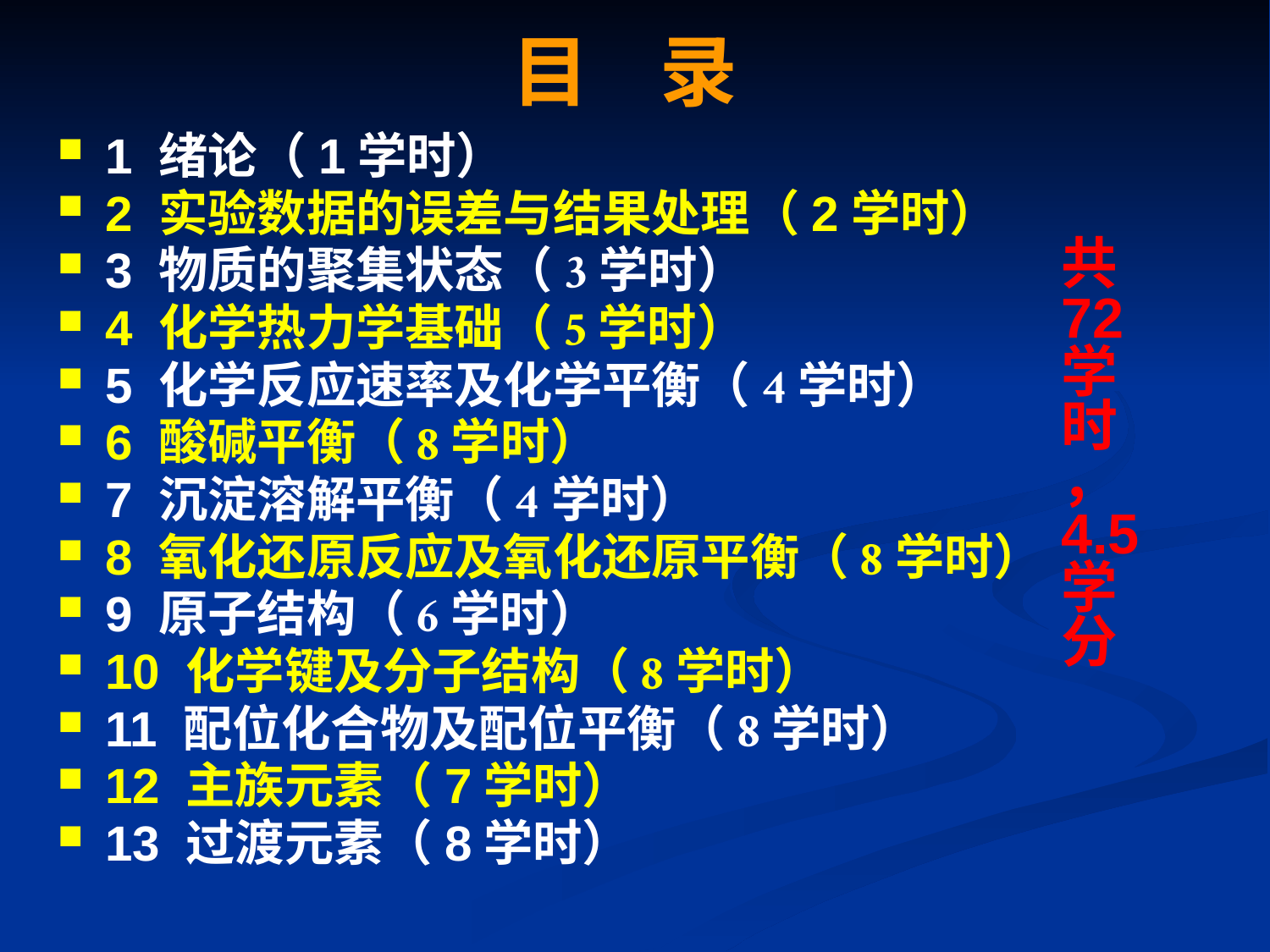

# 目    录

1 绪论（1学时）
2 实验数据的误差与结果处理（2学时）
3 物质的聚集状态（3学时）
4 化学热力学基础（5学时）
5 化学反应速率及化学平衡（4学时）
6 酸碱平衡（8学时）
7 沉淀溶解平衡（4学时）
8 氧化还原反应及氧化还原平衡（8学时）
9 原子结构（6学时）
10 化学键及分子结构（8学时）
11 配位化合物及配位平衡（8学时）
12 主族元素（7学时）
13 过渡元素（8学时）

共72学时，4.5学分